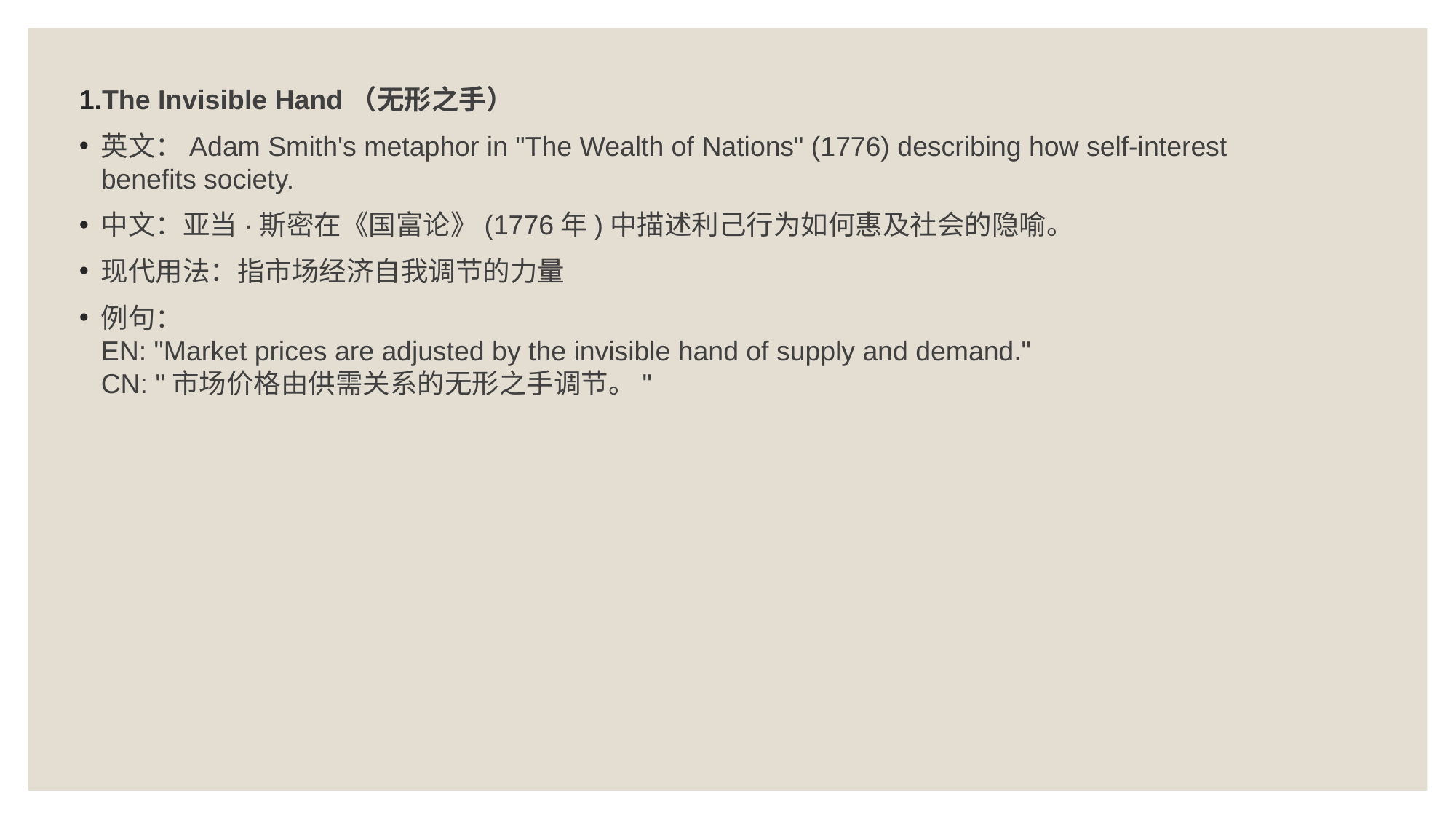

The Invisible Hand（无形之手）
英文：Adam Smith's metaphor in "The Wealth of Nations" (1776) describing how self-interest benefits society.
中文：亚当·斯密在《国富论》(1776年)中描述利己行为如何惠及社会的隐喻。
现代用法：指市场经济自我调节的力量
例句：
EN: "Market prices are adjusted by the invisible hand of supply and demand."
CN: "市场价格由供需关系的无形之手调节。"

#